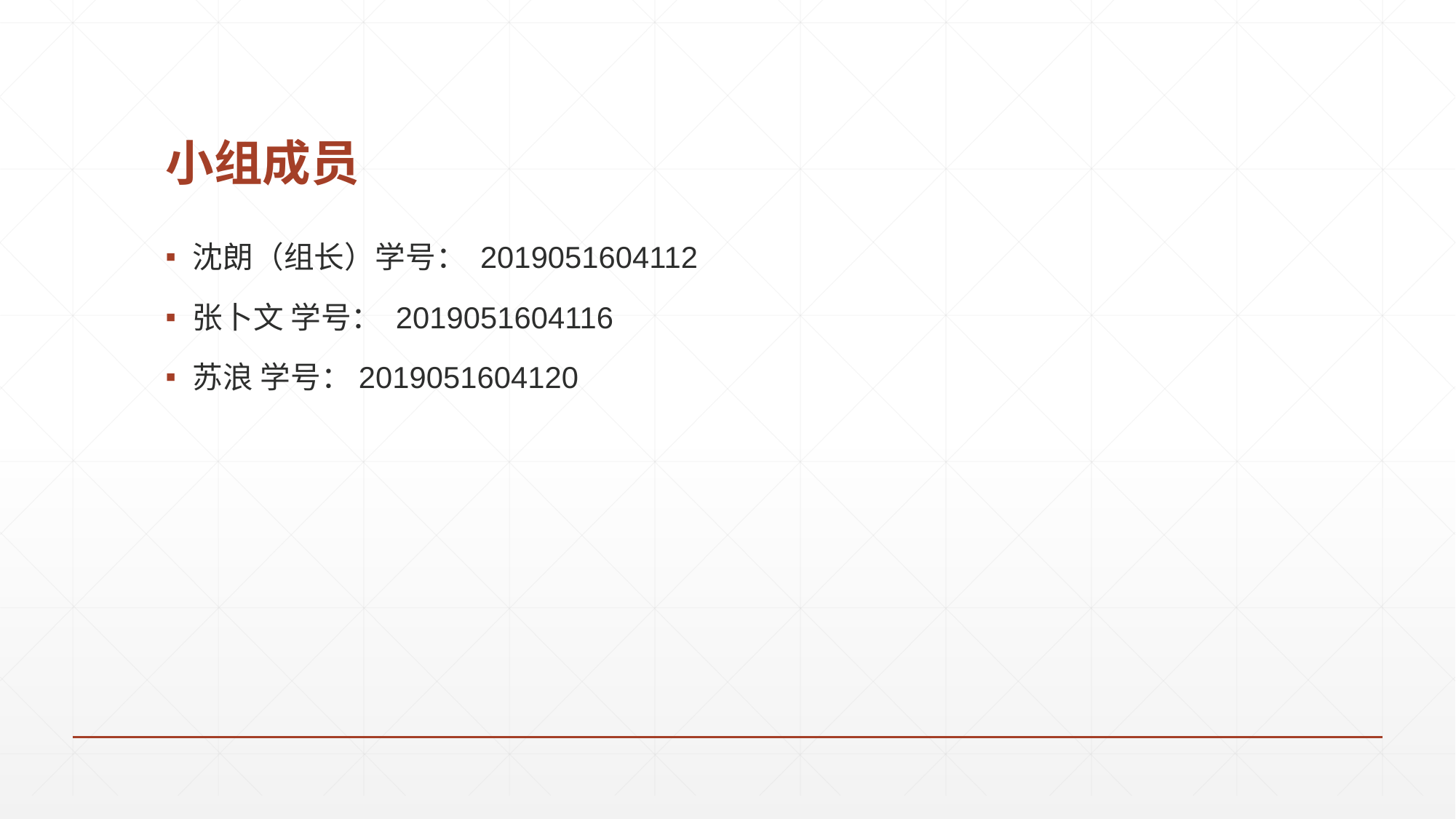

# 小组成员
沈朗（组长）学号： 2019051604112
张卜文 学号： 2019051604116
苏浪 学号：2019051604120